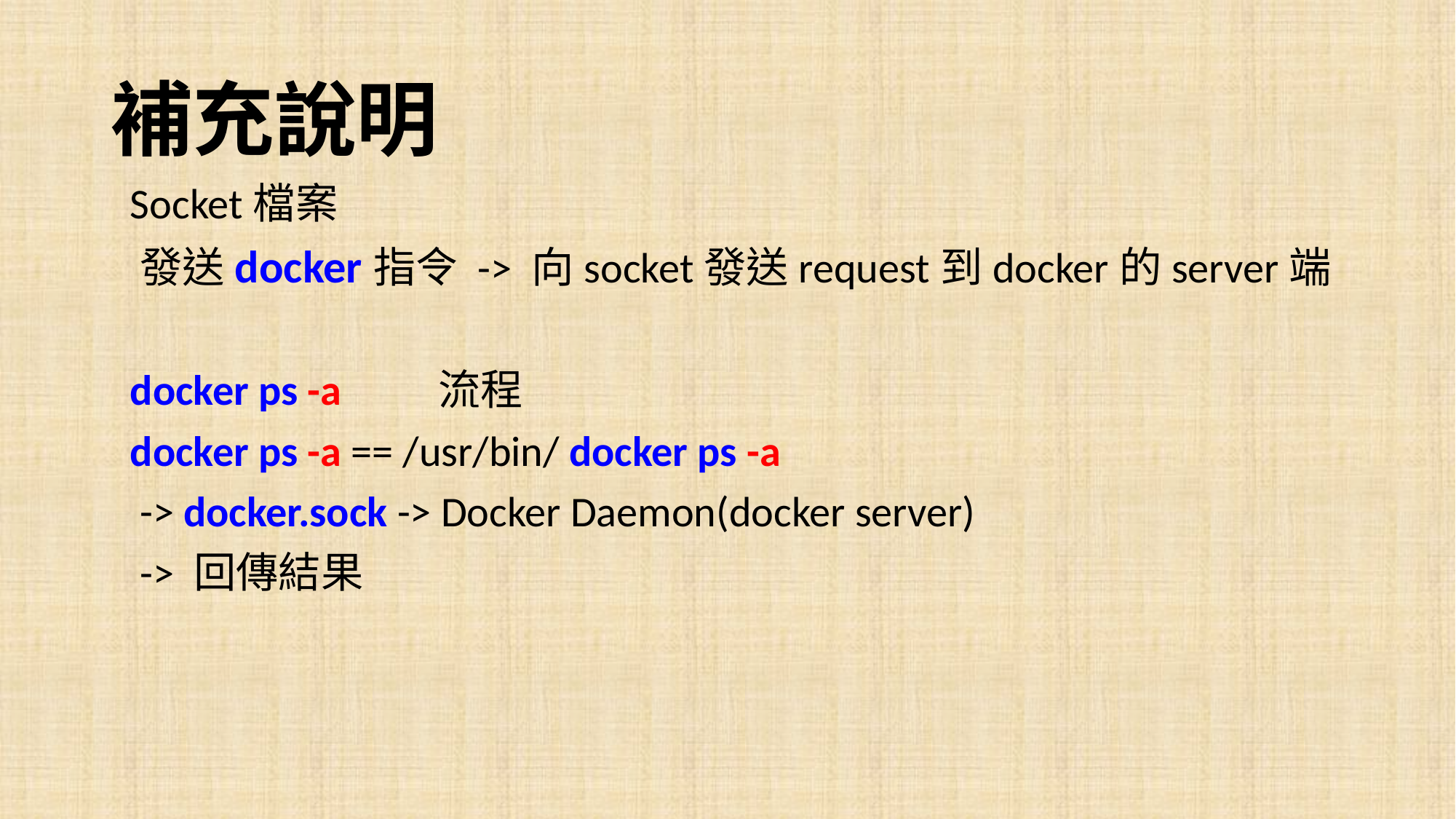

補充說明
  Socket檔案
  發送docker指令 -> 向socket發送request到docker的server端

  docker ps -a	流程
  docker ps -a == /usr/bin/ docker ps -a
   -> docker.sock -> Docker Daemon(docker server)
   -> 回傳結果